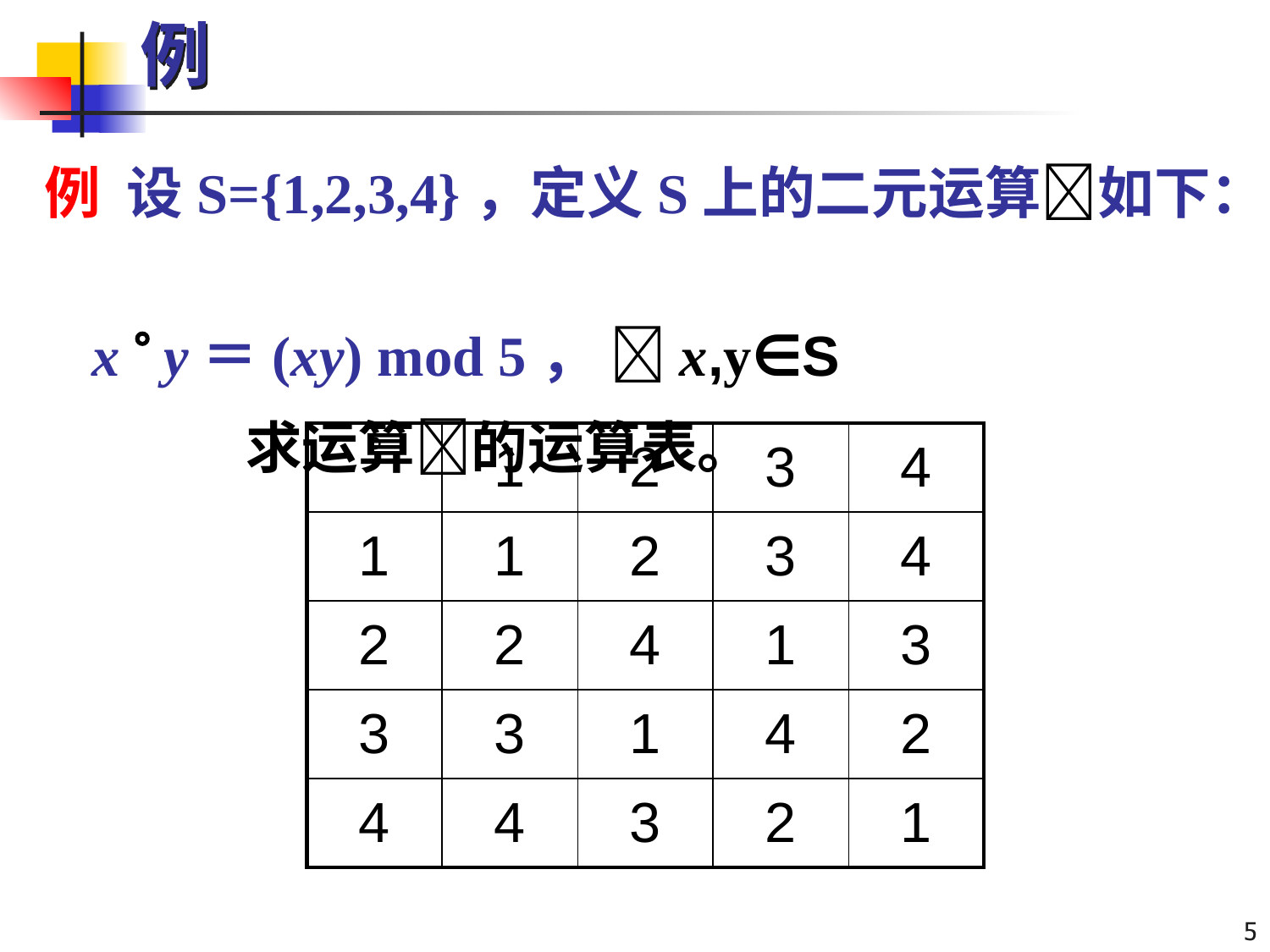

# 例
例  设S={1,2,3,4}，定义S上的二元运算°如下：
x ° y＝(xy) mod 5， ∀x,y∈S
		 求运算°的运算表。
| ° | 1 | 2 | 3 | 4 |
| --- | --- | --- | --- | --- |
| 1 | 1 | 2 | 3 | 4 |
| 2 | 2 | 4 | 1 | 3 |
| 3 | 3 | 1 | 4 | 2 |
| 4 | 4 | 3 | 2 | 1 |
5